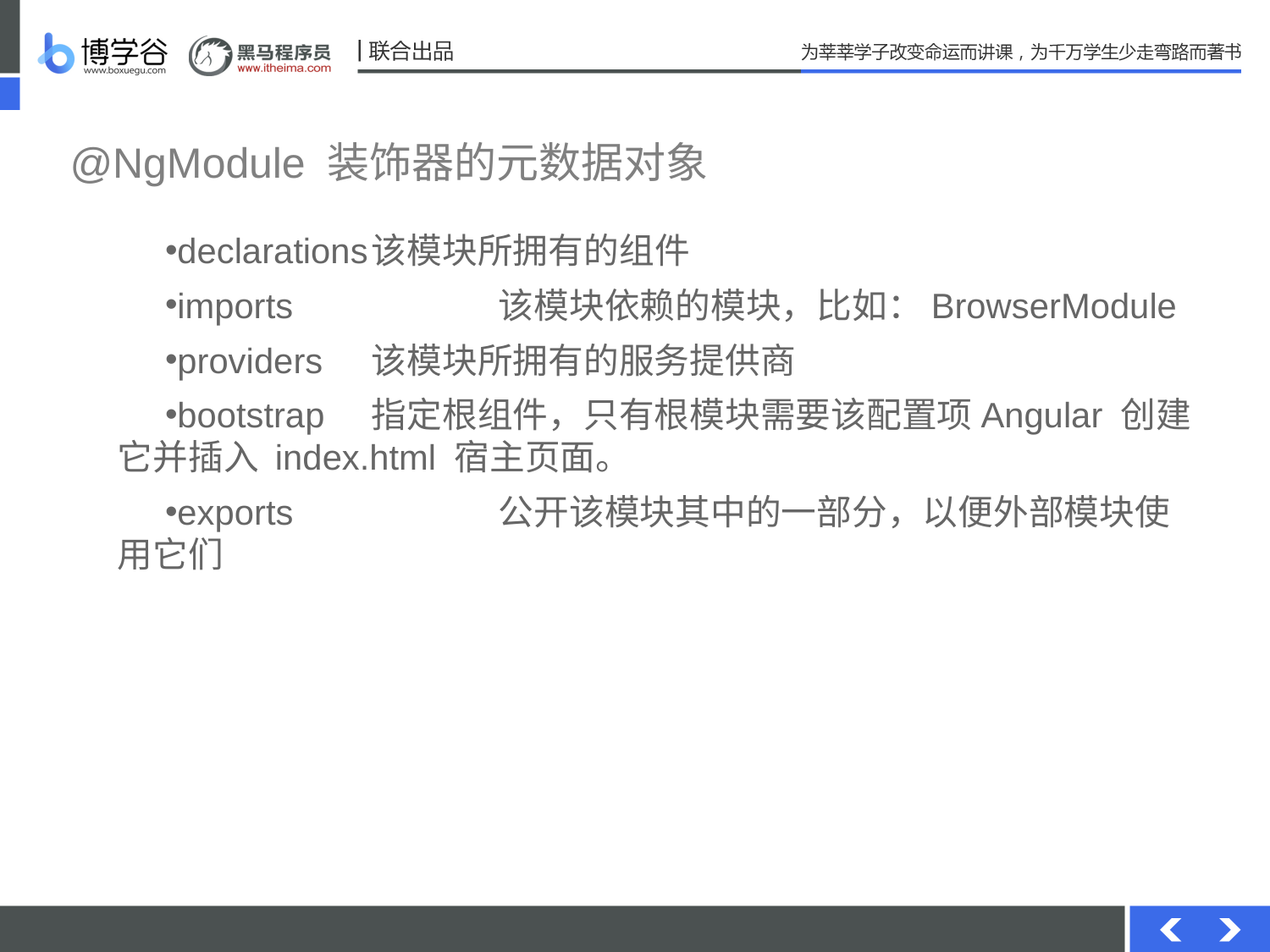

# @NgModule 装饰器的元数据对象
declarations	该模块所拥有的组件
imports		该模块依赖的模块，比如：BrowserModule
providers 	该模块所拥有的服务提供商
bootstrap	指定根组件，只有根模块需要该配置项Angular 创建它并插入 index.html 宿主页面。
exports		公开该模块其中的一部分，以便外部模块使用它们